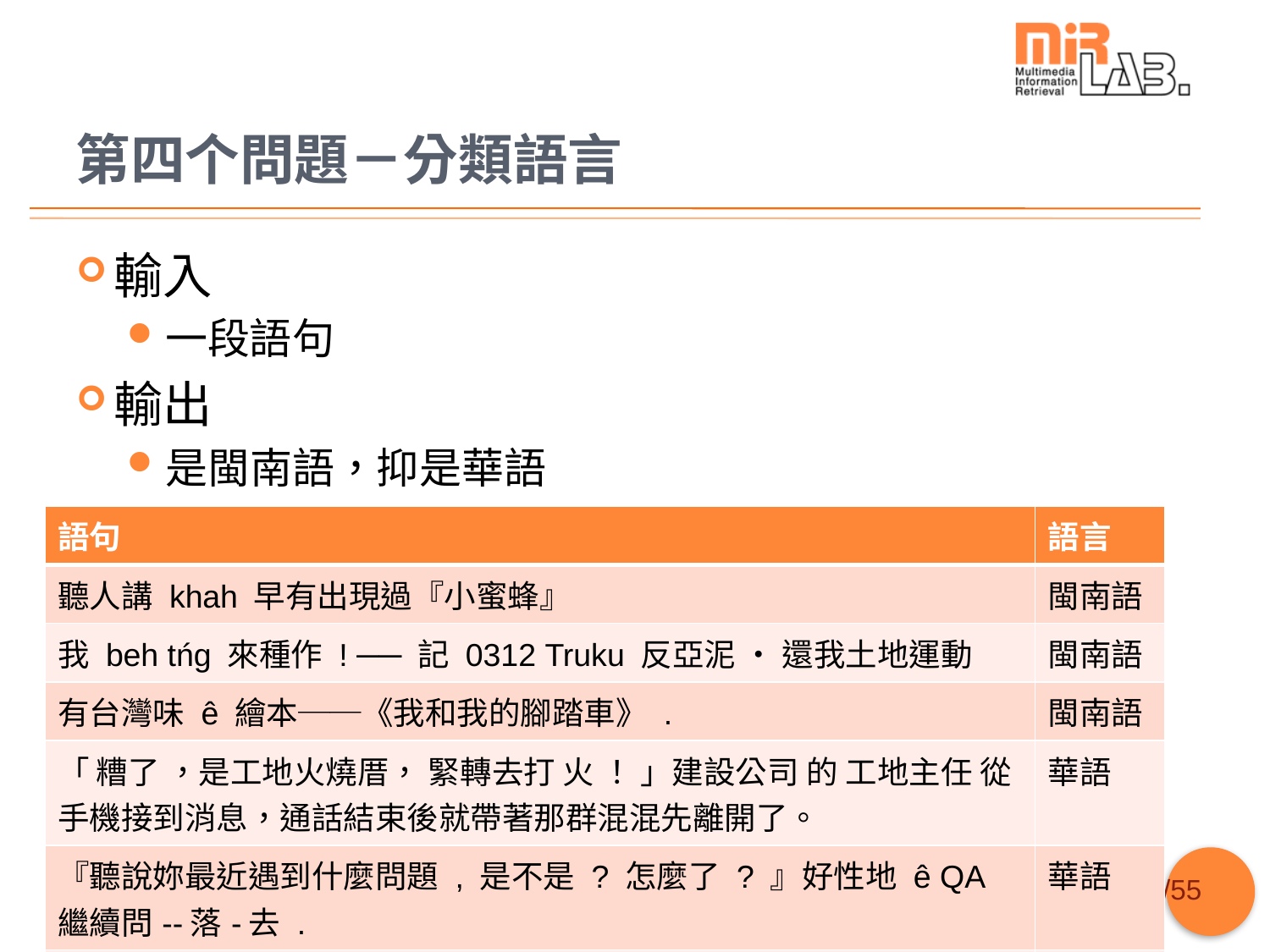

# 第四个問題－分類語言
輸入
一段語句
輸出
是閩南語，抑是華語

| 語句 | 語言 |
| --- | --- |
| 聽人講 khah 早有出現過『小蜜蜂』 | 閩南語 |
| 我 beh tńg 來種作 ! ── 記 0312 Truku 反亞泥 ‧ 還我土地運動 | 閩南語 |
| 有台灣味 ê 繪本──《我和我的腳踏車》 . | 閩南語 |
| 「 糟了 ，是工地火燒厝， 緊轉去打 火 ！ 」建設公司 的 工地主任 從手機接到消息，通話結束後就帶著那群混混先離開了。 | 華語 |
| 『聽說妳最近遇到什麼問題 , 是不是 ? 怎麼了 ? 』好性地 ê QA 繼續問--落-去 . | 華語 |
| 去越南胡志明市 4 工／越南胡志明市四日行 @Gio̍k-hōng | 華語 |